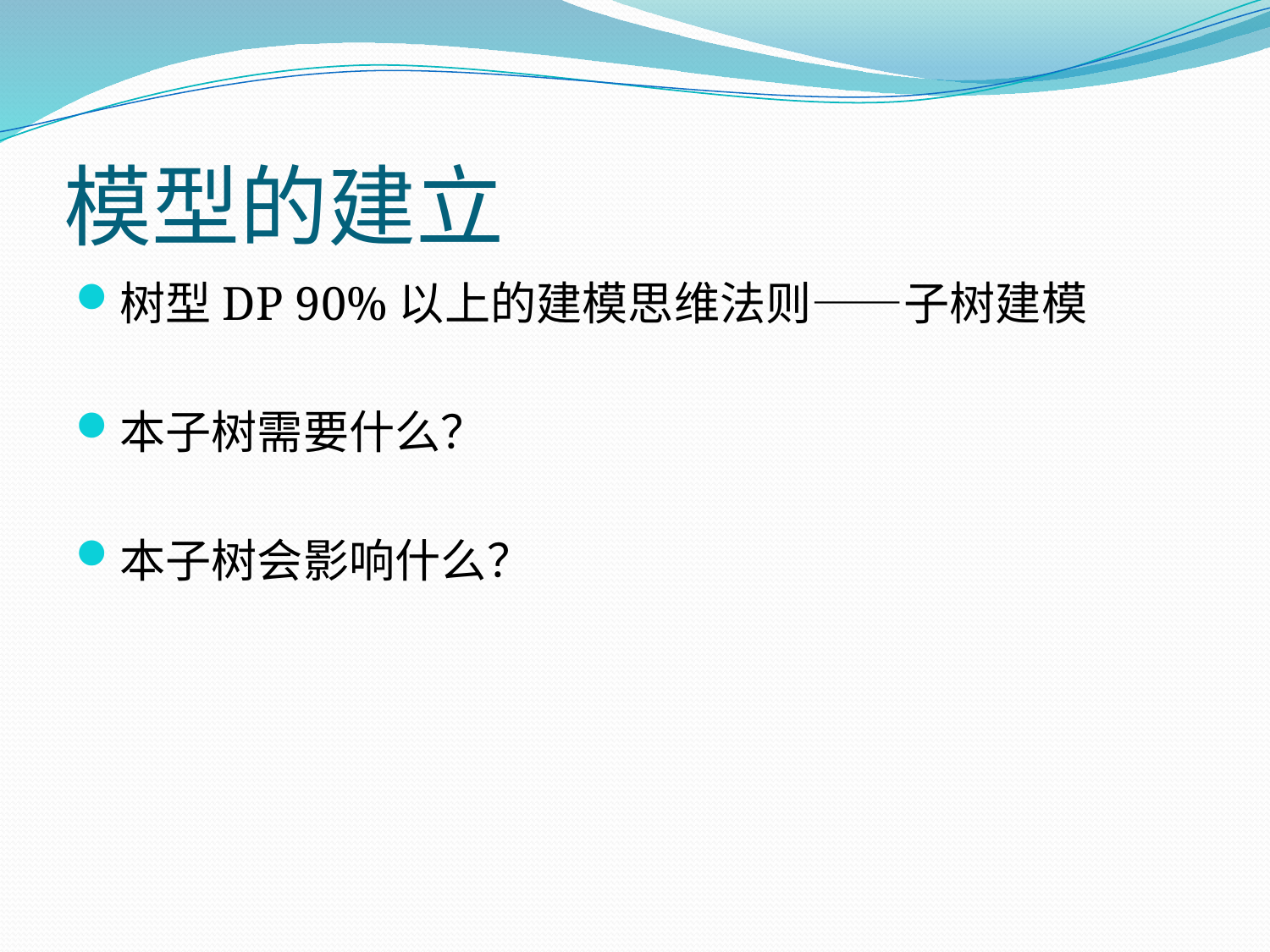

# 模型的建立
树型DP 90%以上的建模思维法则——子树建模

本子树需要什么？

本子树会影响什么？